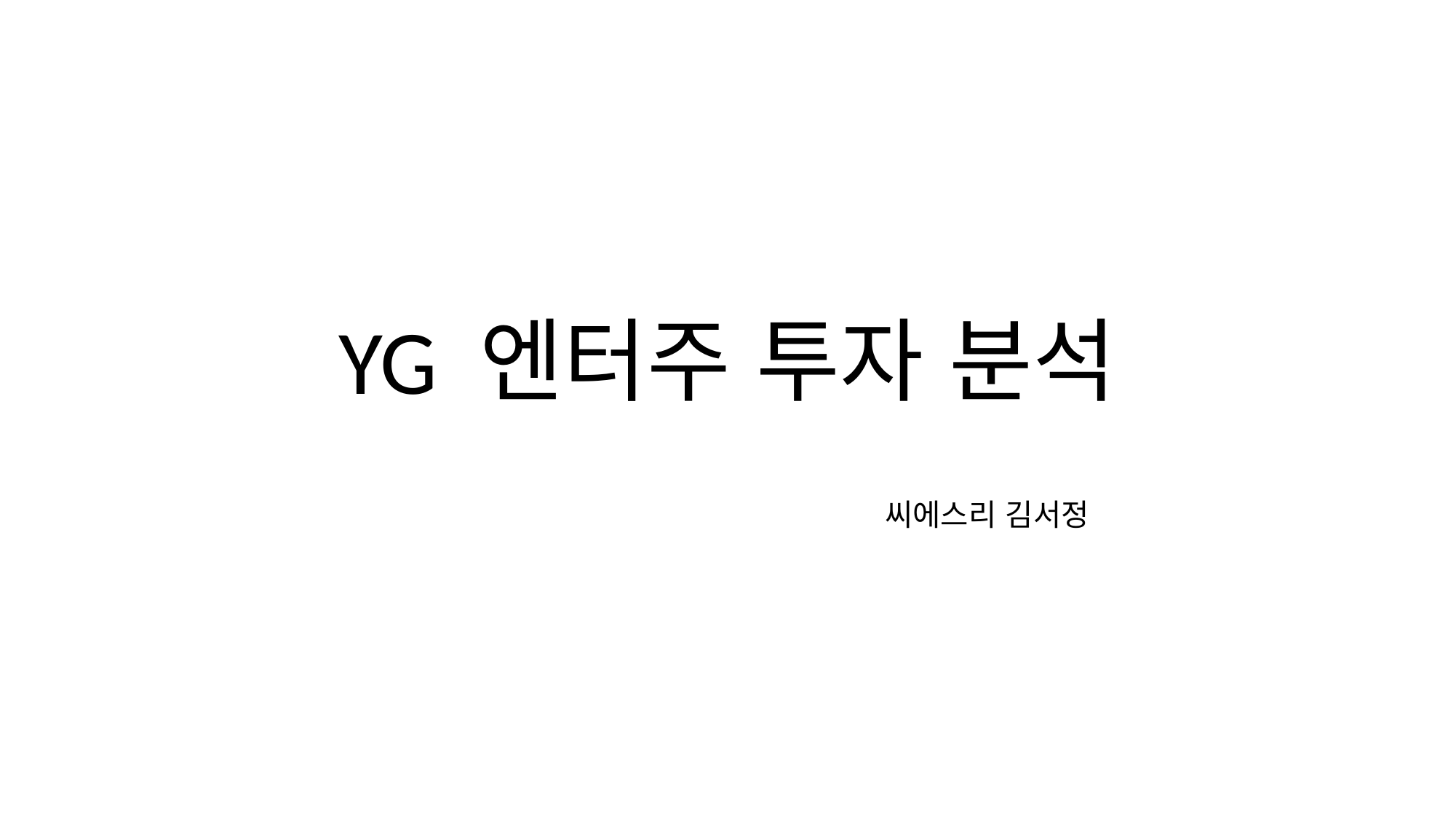

# YG 엔터주 투자 분석
씨에스리 김서정